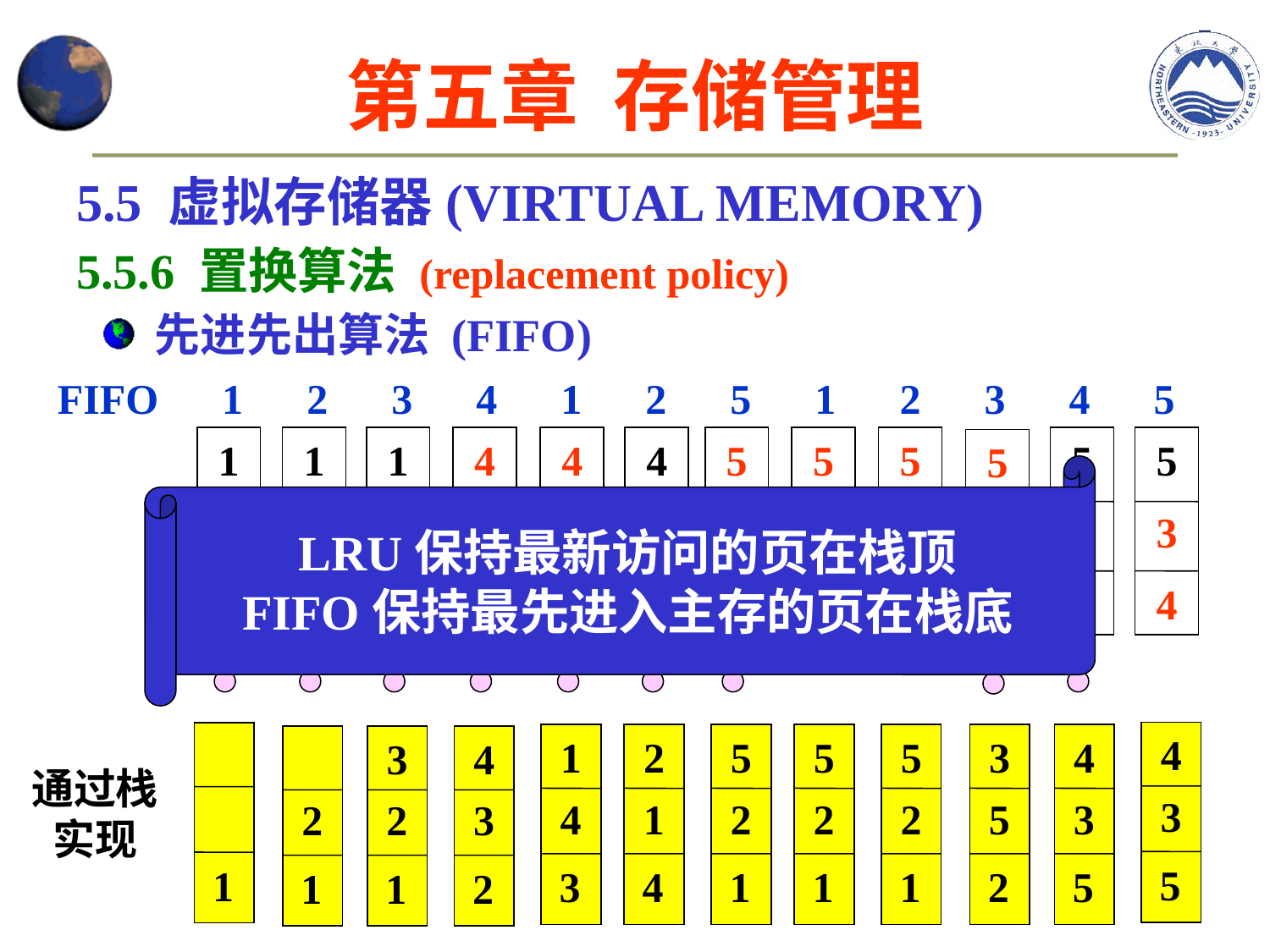

第五章  存储管理
5.5 虚拟存储器(VIRTUAL MEMORY)
5.5.6 置换算法 (replacement policy)
先进先出算法 (FIFO)
FIFO      1      2      3      4      1      2      5      1      2      3      4      5
1

1
2

1
2
3

4
2
3

4
1
3

4
1
2

5
1
2

5
1
2

5
1
2

5
3
4

5
3
4

5
3
2

LRU保持最新访问的页在栈顶
FIFO保持最先进入主存的页在栈底
4

3
5

1
1

4
3
2

1
4
5

2
1
5

2
1
5

2
1
3

5
2
4

3
5

2
1
3

2
1
4

3
2
通过栈实现